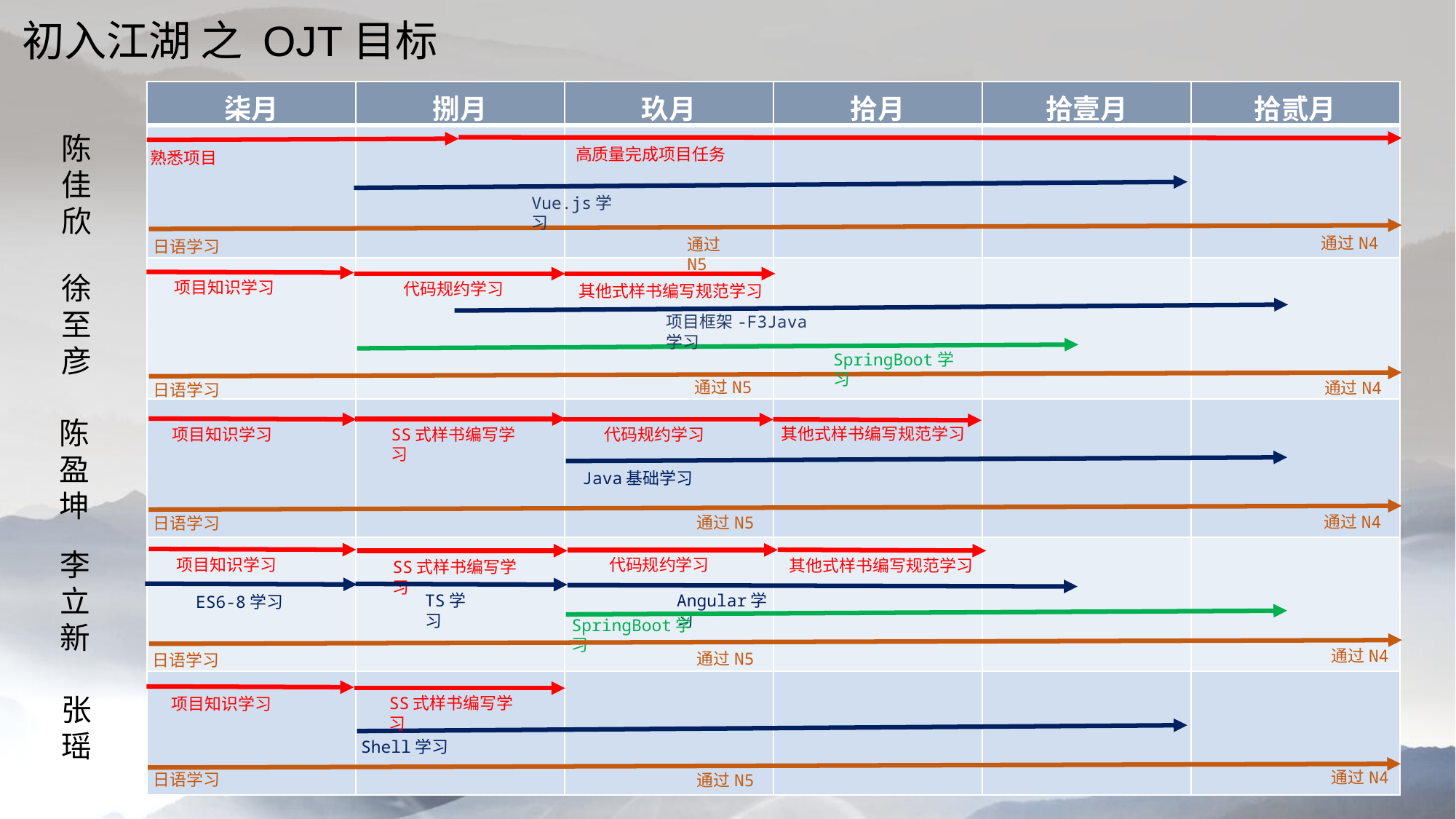

初入江湖 之 OJT目标
| 柒月 | 捌月 | 玖月 | 拾月 | 拾壹月 | 拾贰月 |
| --- | --- | --- | --- | --- | --- |
|  |  |  |  |  |  |
|  |  |  |  |  |  |
|  |  |  |  |  |  |
|  |  |  |  |  |  |
|  |  |  |  |  |  |
陈佳欣
高质量完成项目任务
熟悉项目
Vue.js学习
通过N4
通过N5
日语学习
徐至彦
项目知识学习
代码规约学习
其他式样书编写规范学习
项目框架-F3Java学习
SpringBoot学习
通过N5
通过N4
日语学习
陈盈坤
其他式样书编写规范学习
SS式样书编写学习
代码规约学习
项目知识学习
Java基础学习
通过N4
通过N5
日语学习
李立新
代码规约学习
项目知识学习
其他式样书编写规范学习
SS式样书编写学习
Angular学习
TS学习
ES6-8学习
SpringBoot学习
通过N4
通过N5
日语学习
张瑶
SS式样书编写学习
项目知识学习
Shell学习
通过N4
日语学习
通过N5